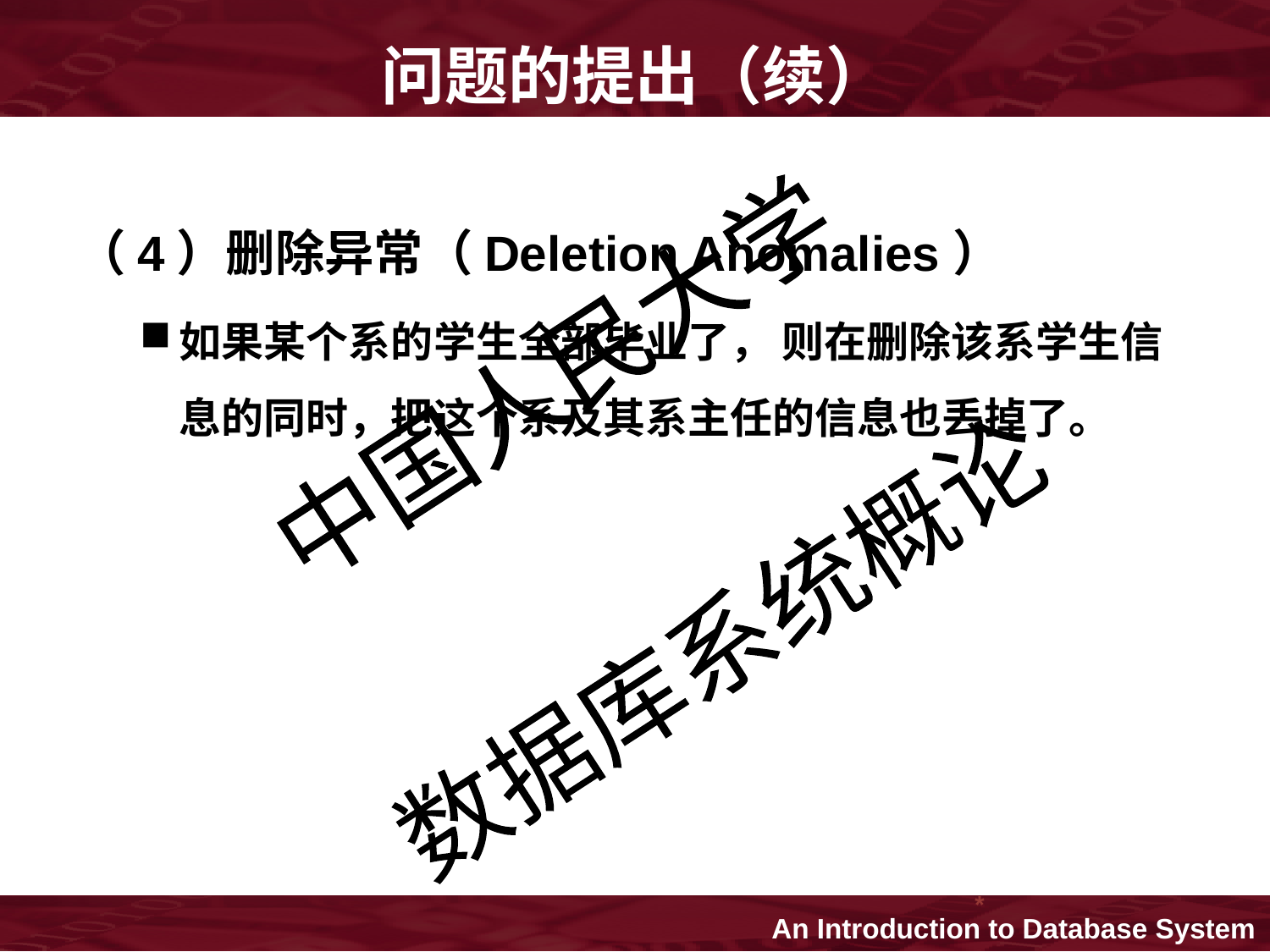

# 问题的提出（续）
（4）删除异常（Deletion Anomalies）
如果某个系的学生全部毕业了， 则在删除该系学生信息的同时，把这个系及其系主任的信息也丢掉了。

*